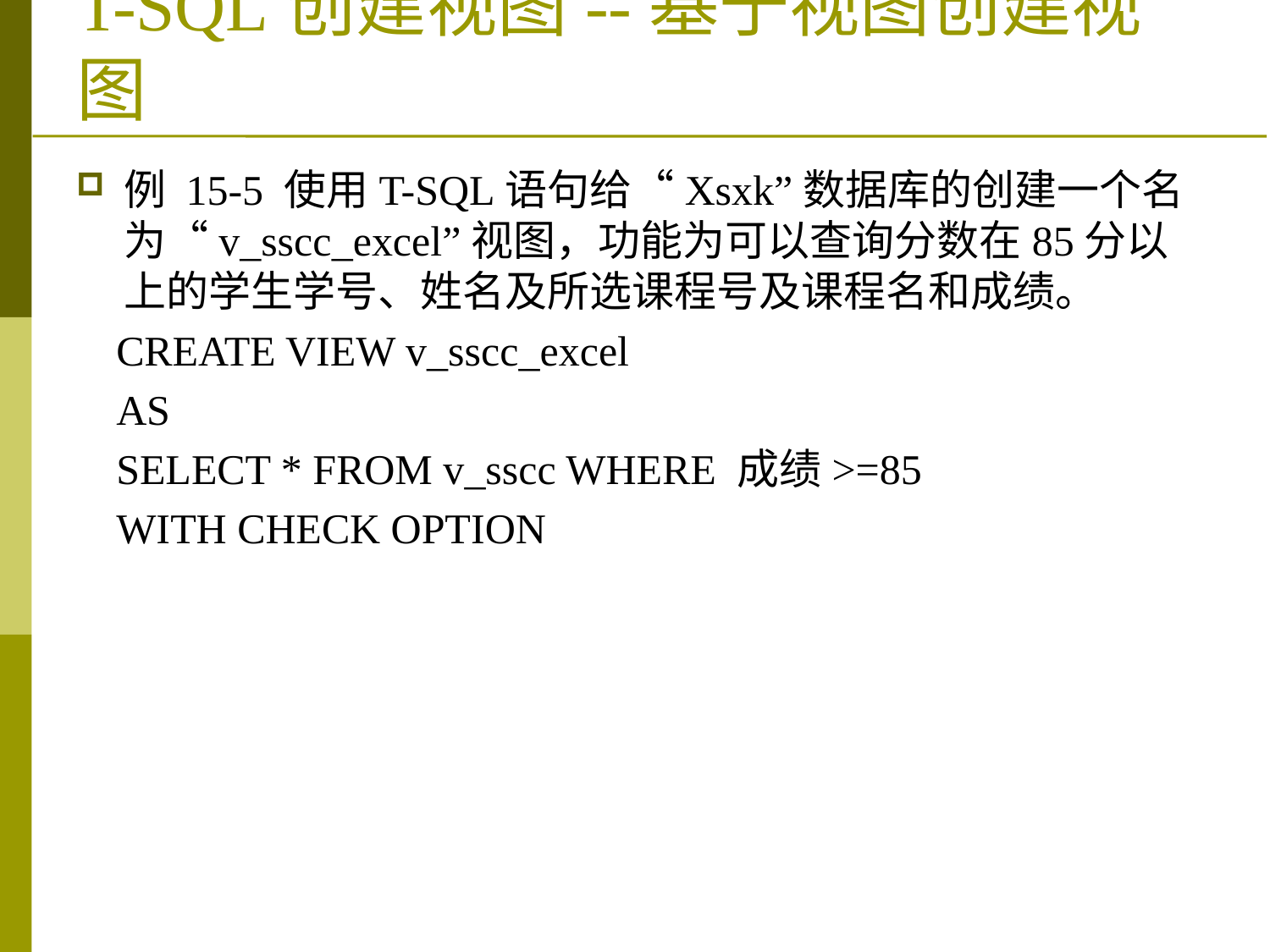

# T-SQL创建视图--基于视图创建视图
例 15‑5 使用T-SQL语句给“Xsxk”数据库的创建一个名为“v_sscc_excel”视图，功能为可以查询分数在85分以上的学生学号、姓名及所选课程号及课程名和成绩。
CREATE VIEW v_sscc_excel
AS
SELECT * FROM v_sscc WHERE 成绩>=85
WITH CHECK OPTION